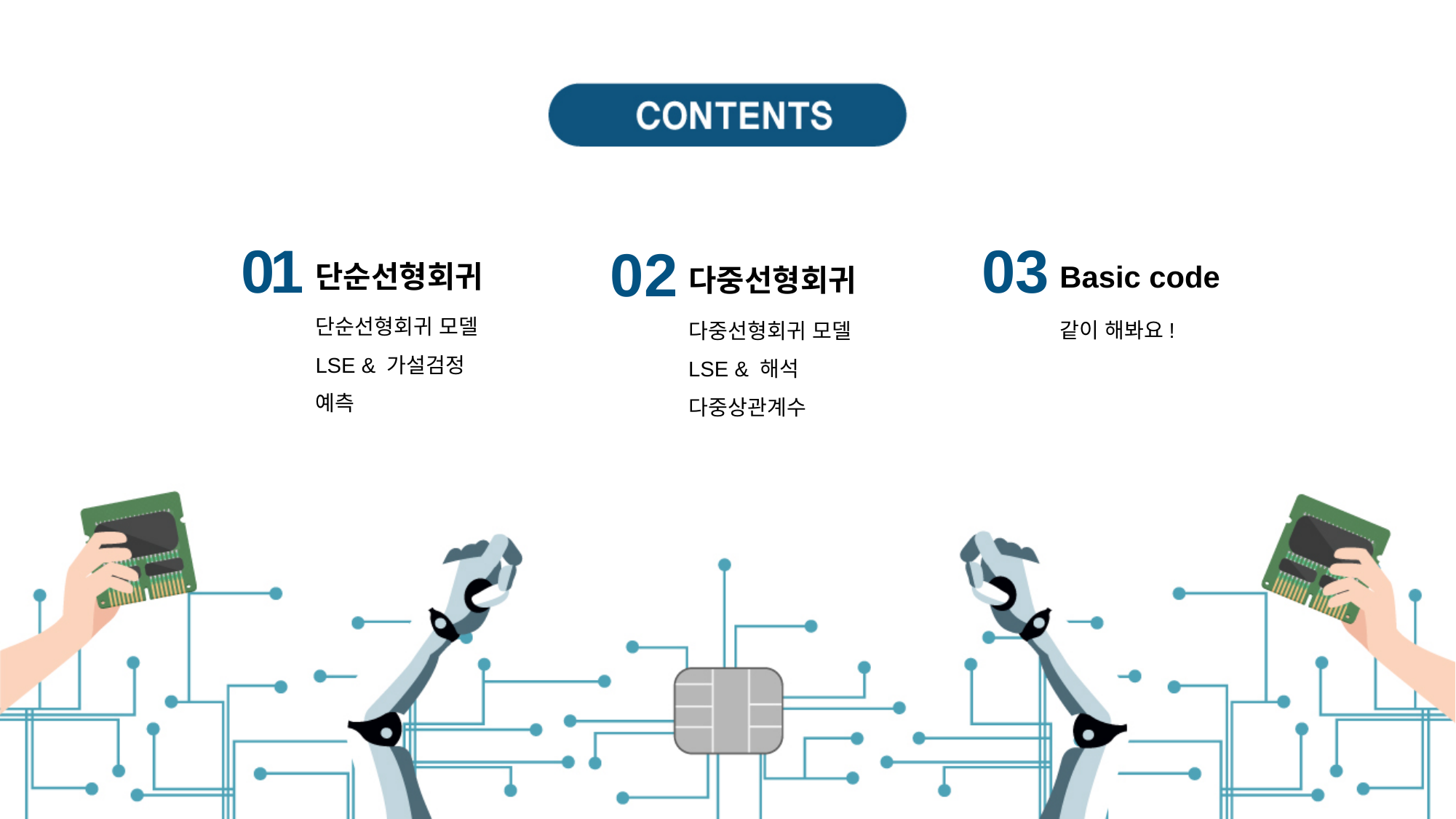

01
단순선형회귀
단순선형회귀 모델
LSE & 가설검정
예측
03
Basic code

02
다중선형회귀
다중선형회귀 모델
LSE & 해석
다중상관계수
같이 해봐요!